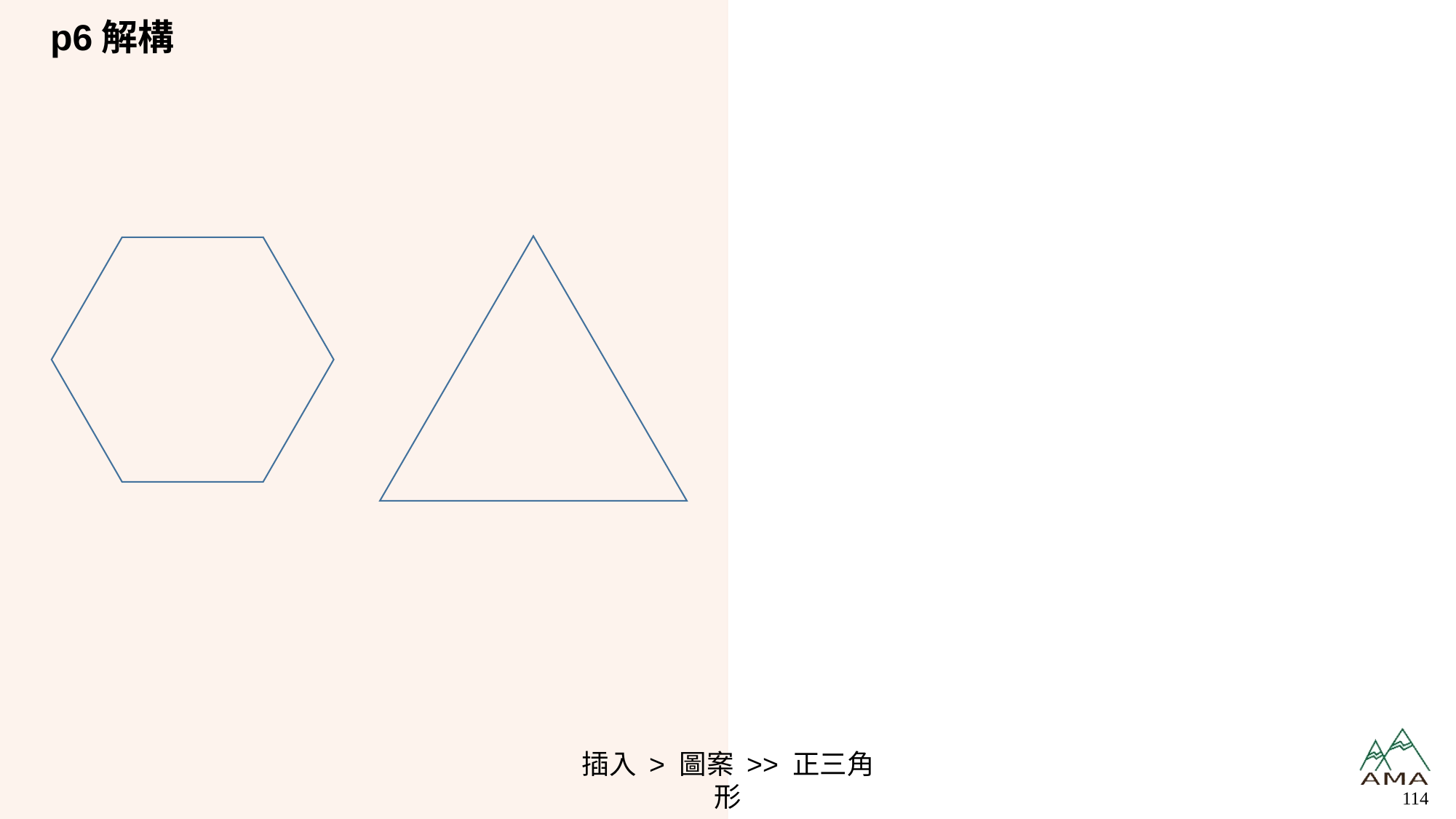

# p6解構

插入 > 圖案 >> 正三角形
114